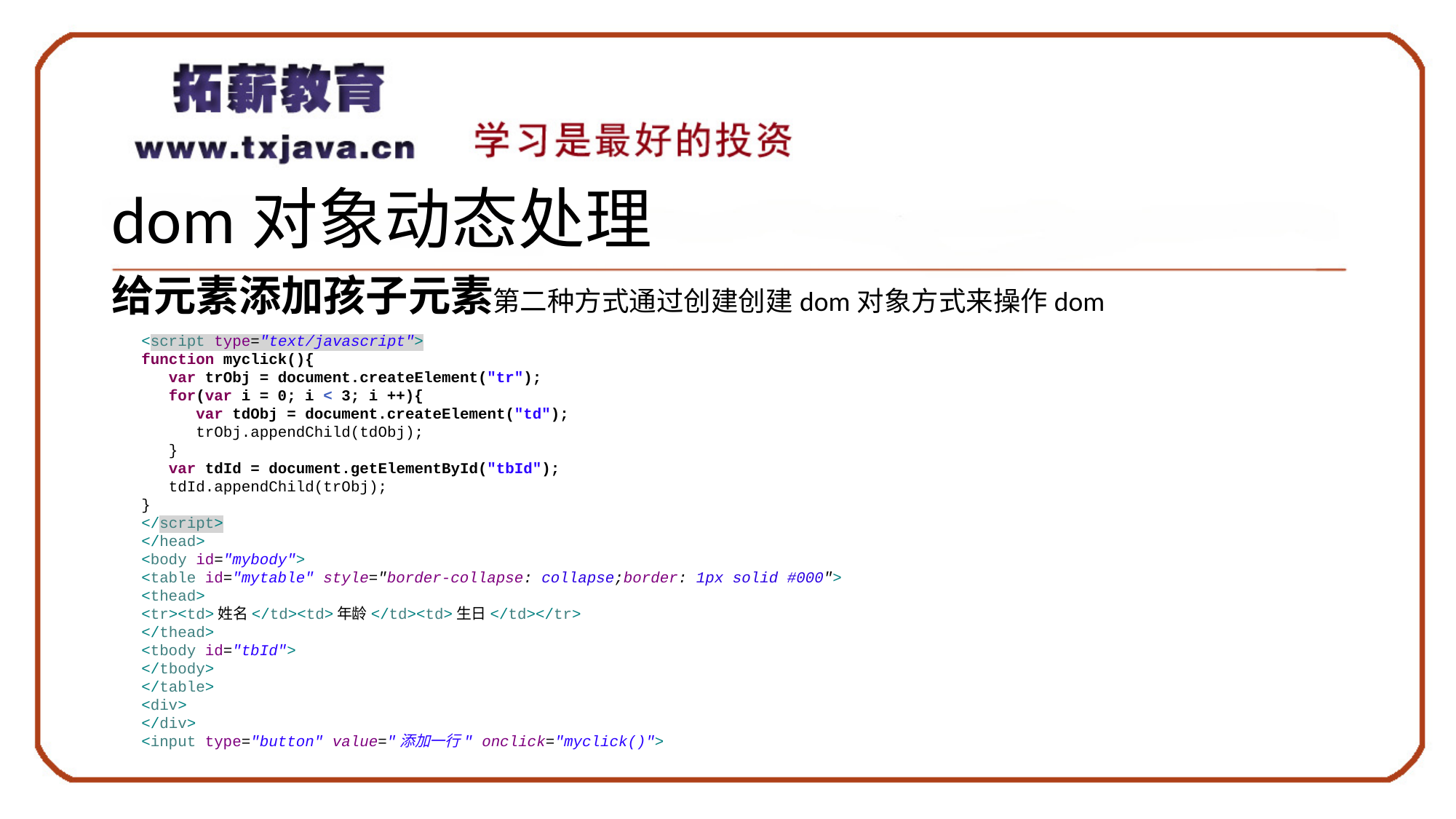

# dom对象动态处理
给元素添加孩子元素第二种方式通过创建创建dom对象方式来操作dom
<script type="text/javascript">
function myclick(){
   var trObj = document.createElement("tr");
   for(var i = 0; i < 3; i ++){
      var tdObj = document.createElement("td");
      trObj.appendChild(tdObj);
   }
   var tdId = document.getElementById("tbId");
   tdId.appendChild(trObj);
}
</script>
</head>
<body id="mybody">
<table id="mytable" style="border-collapse: collapse;border: 1px solid #000">
<thead>
<tr><td>姓名</td><td>年龄</td><td>生日</td></tr>
</thead>
<tbody id="tbId">
</tbody>
</table>
<div>
</div>
<input type="button" value="添加一行" onclick="myclick()">